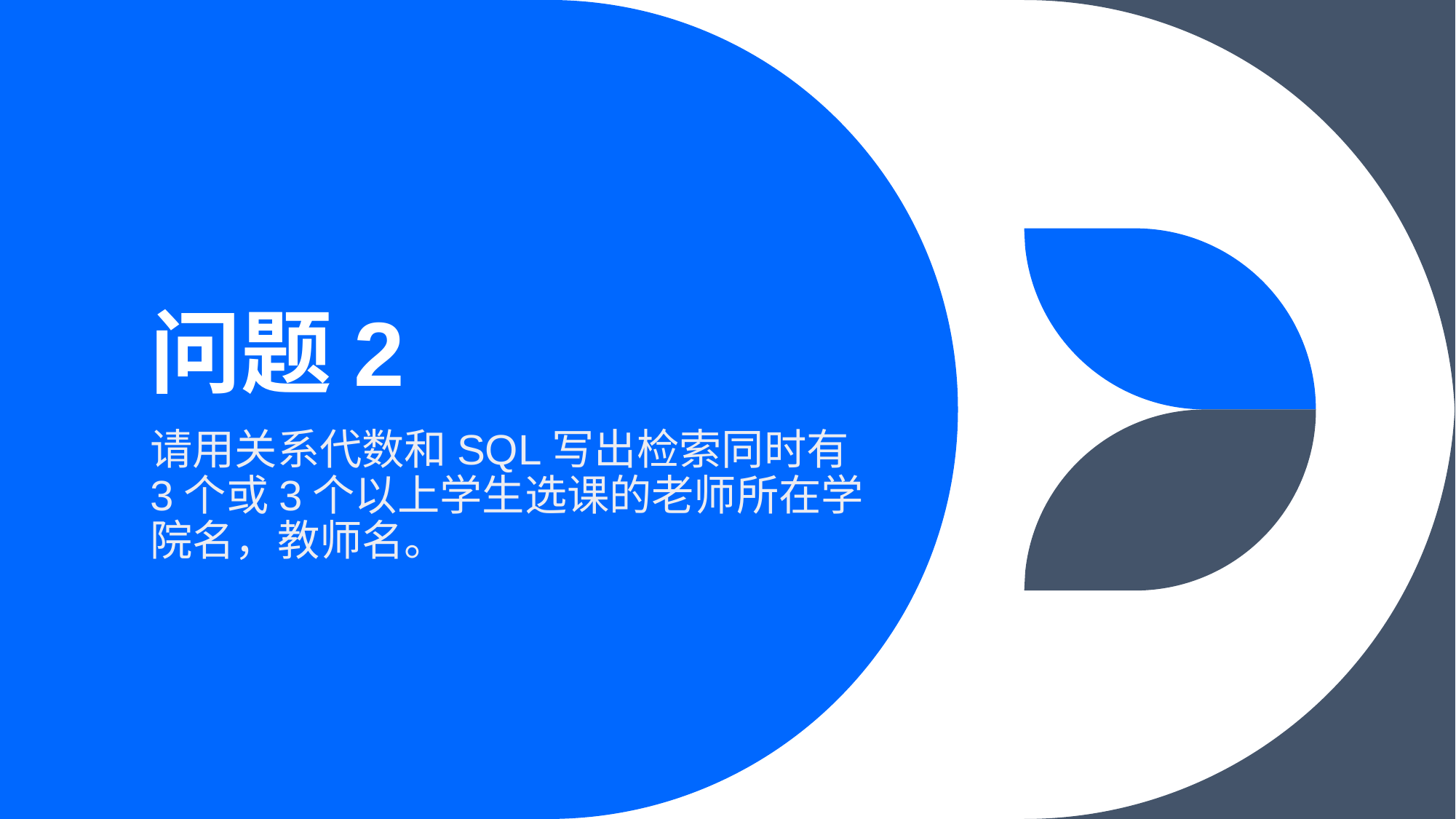

# 问题2
请用关系代数和SQL写出检索同时有3个或3个以上学生选课的老师所在学院名，教师名。